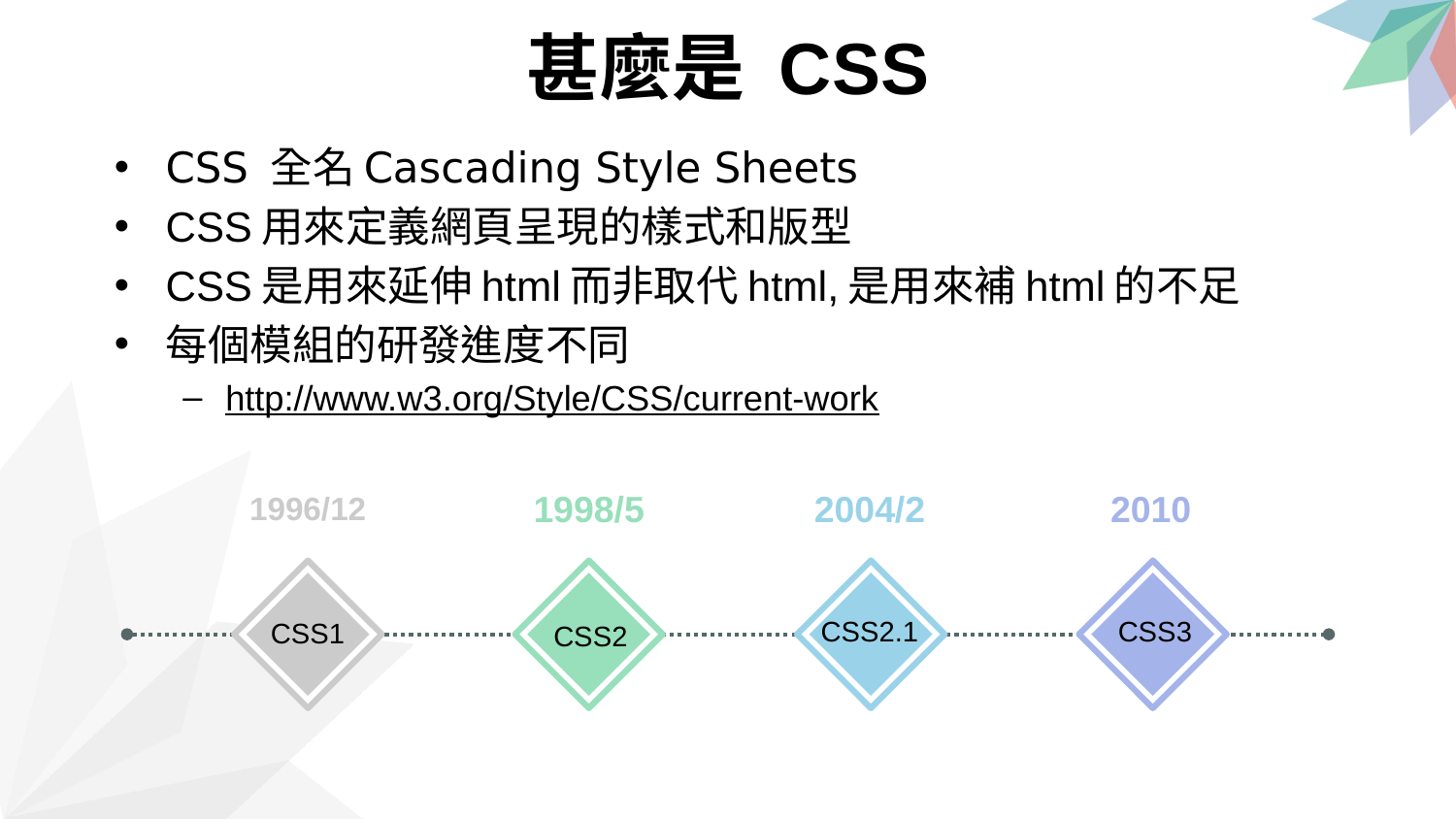

甚麼是 CSS
CSS 全名Cascading Style Sheets
CSS用來定義網頁呈現的樣式和版型
CSS是用來延伸html而非取代html,是用來補html的不足
每個模組的研發進度不同
http://www.w3.org/Style/CSS/current-work
1998/5
2004/2
2010
1996/12

CSS2.1
CSS3
CSS1
CSS2